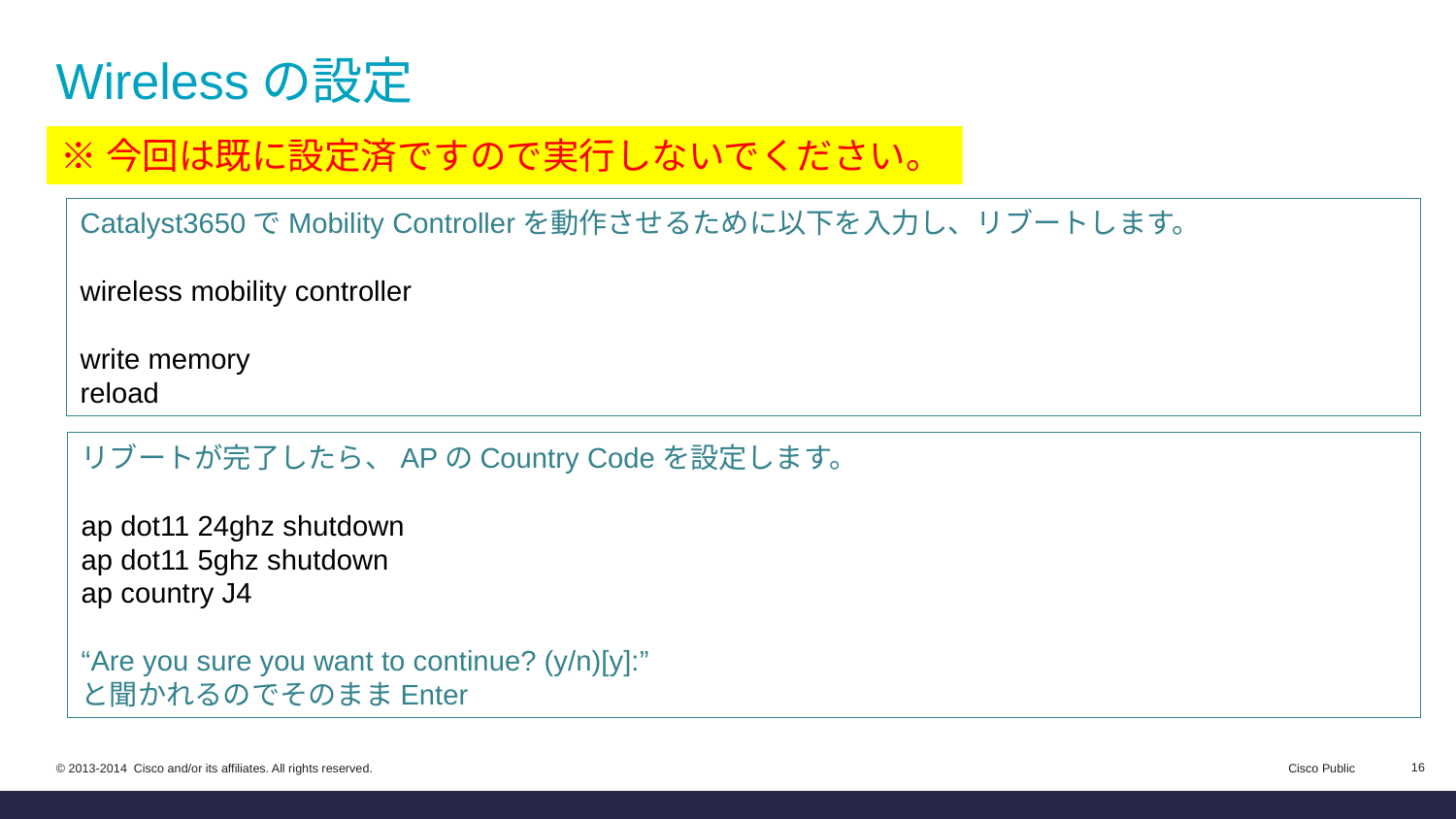

# Wirelessの設定
※今回は既に設定済ですので実行しないでください。
Catalyst3650でMobility Controllerを動作させるために以下を入力し、リブートします。

wireless mobility controller

write memory
reload
リブートが完了したら、APのCountry Codeを設定します。

ap dot11 24ghz shutdown
ap dot11 5ghz shutdown
ap country J4

“Are you sure you want to continue? (y/n)[y]:”
と聞かれるのでそのままEnter